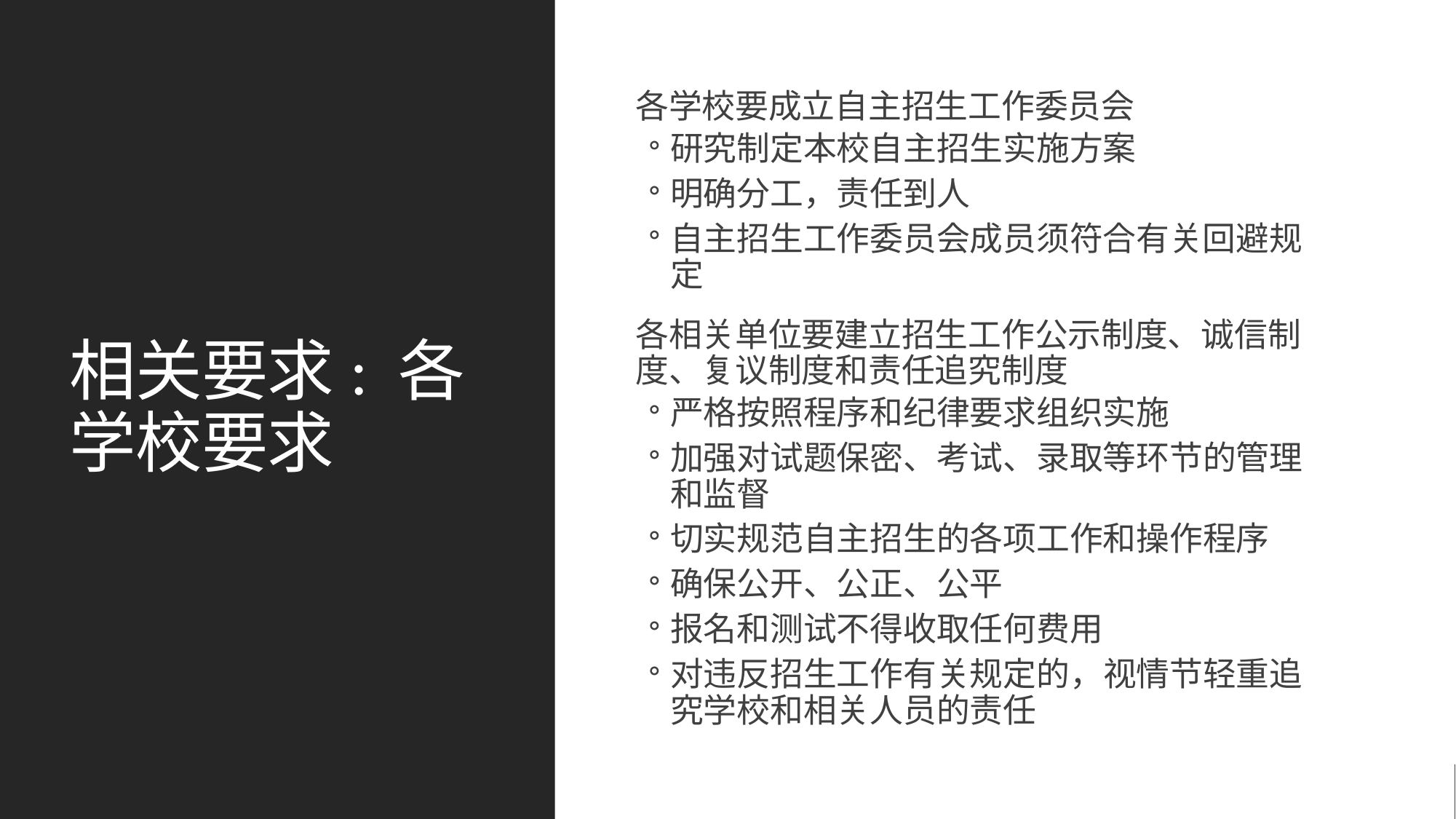

# 相关要求: 各学校要求
各学校要成立自主招生工作委员会
研究制定本校自主招生实施方案
明确分工，责任到人
自主招生工作委员会成员须符合有关回避规定
各相关单位要建立招生工作公示制度、诚信制度、复议制度和责任追究制度
严格按照程序和纪律要求组织实施
加强对试题保密、考试、录取等环节的管理和监督
切实规范自主招生的各项工作和操作程序
确保公开、公正、公平
报名和测试不得收取任何费用
对违反招生工作有关规定的，视情节轻重追究学校和相关人员的责任